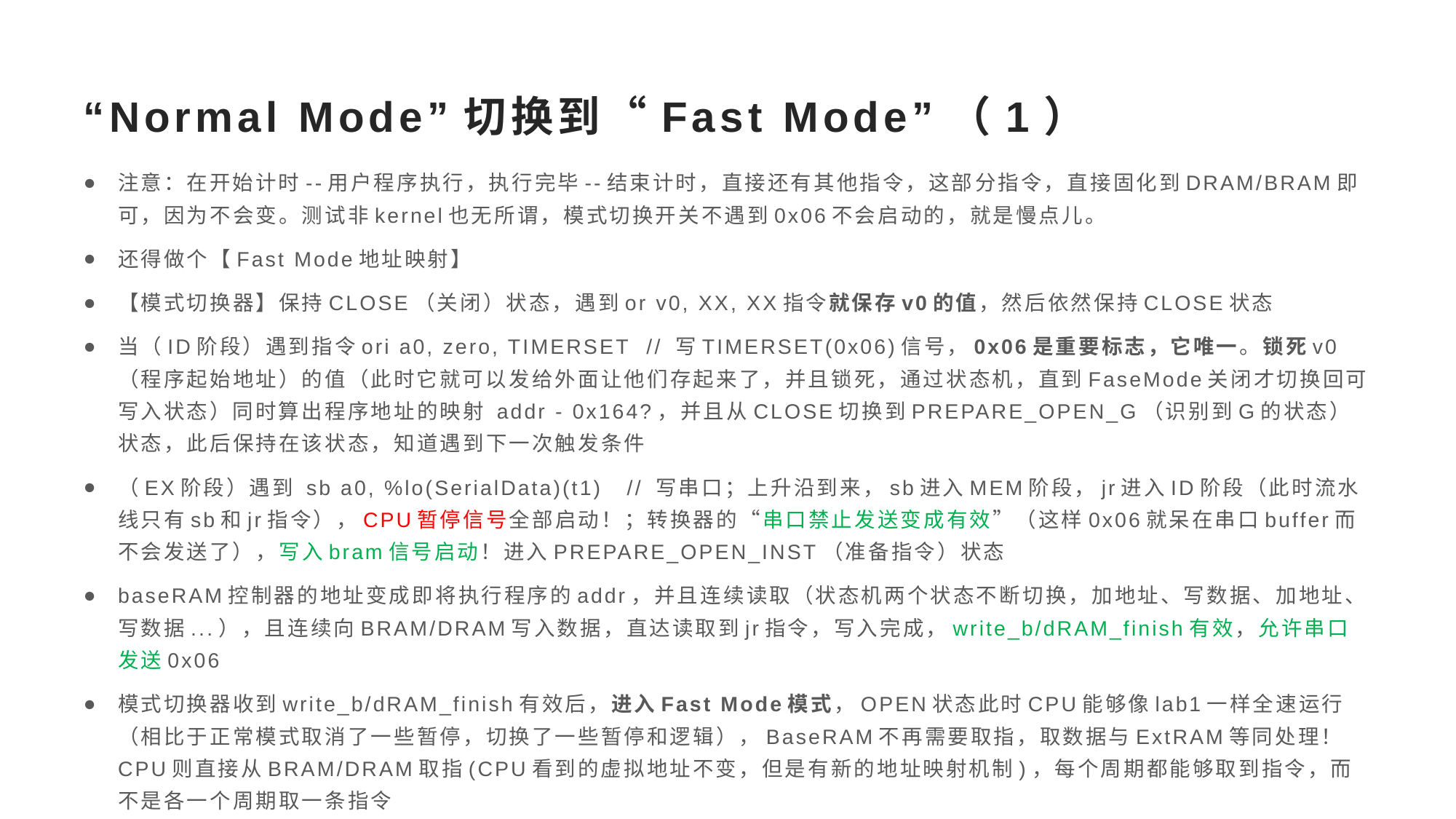

# “Normal Mode”切换到“Fast Mode”（1）
注意：在开始计时--用户程序执行，执行完毕--结束计时，直接还有其他指令，这部分指令，直接固化到DRAM/BRAM即可，因为不会变。测试非kernel也无所谓，模式切换开关不遇到0x06不会启动的，就是慢点儿。
还得做个【Fast Mode地址映射】
【模式切换器】保持CLOSE（关闭）状态，遇到or v0, XX, XX指令就保存v0的值，然后依然保持CLOSE状态
当（ID阶段）遇到指令ori a0, zero, TIMERSET  // 写TIMERSET(0x06)信号，0x06是重要标志，它唯一。锁死v0（程序起始地址）的值（此时它就可以发给外面让他们存起来了，并且锁死，通过状态机，直到FaseMode关闭才切换回可写入状态）同时算出程序地址的映射 addr - 0x164?，并且从CLOSE切换到PREPARE_OPEN_G（识别到G的状态）状态，此后保持在该状态，知道遇到下一次触发条件
（EX阶段）遇到 sb a0, %lo(SerialData)(t1)   // 写串口；上升沿到来，sb进入MEM阶段，jr进入ID阶段（此时流水线只有sb和jr指令），CPU暂停信号全部启动！；转换器的“串口禁止发送变成有效”（这样0x06就呆在串口buffer而不会发送了），写入bram信号启动！进入PREPARE_OPEN_INST（准备指令）状态
baseRAM控制器的地址变成即将执行程序的addr，并且连续读取（状态机两个状态不断切换，加地址、写数据、加地址、写数据...），且连续向BRAM/DRAM写入数据，直达读取到jr指令，写入完成，write_b/dRAM_finish有效，允许串口发送0x06
模式切换器收到write_b/dRAM_finish有效后，进入Fast Mode模式，OPEN状态此时CPU能够像lab1一样全速运行（相比于正常模式取消了一些暂停，切换了一些暂停和逻辑），BaseRAM不再需要取指，取数据与ExtRAM等同处理！CPU则直接从BRAM/DRAM取指(CPU看到的虚拟地址不变，但是有新的地址映射机制)，每个周期都能够取到指令，而不是各一个周期取一条指令